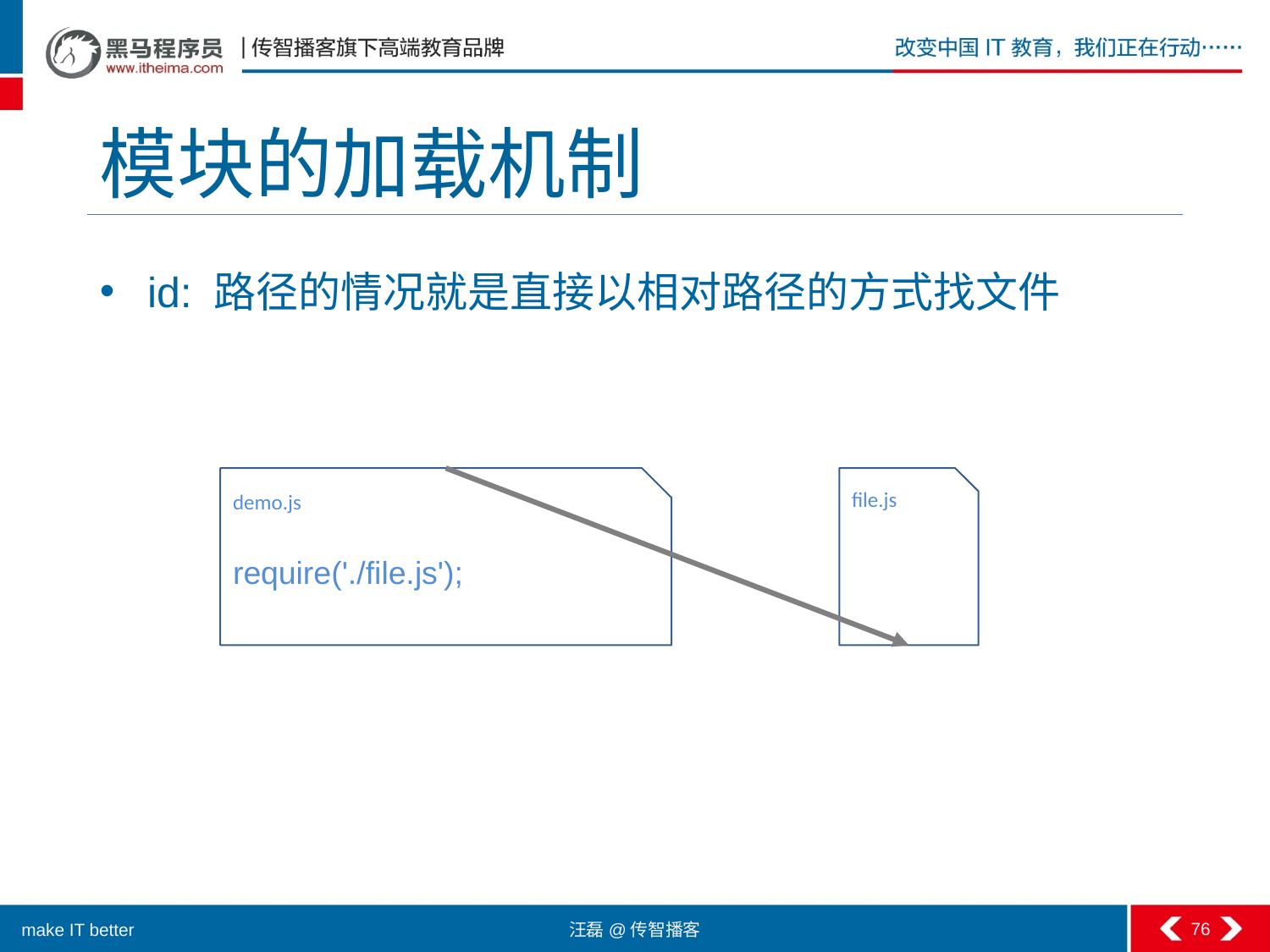

# 模块的加载机制
id: 路径的情况就是直接以相对路径的方式找文件
demo.js

require('./file.js');
file.js
76
汪磊@传智播客
make IT better